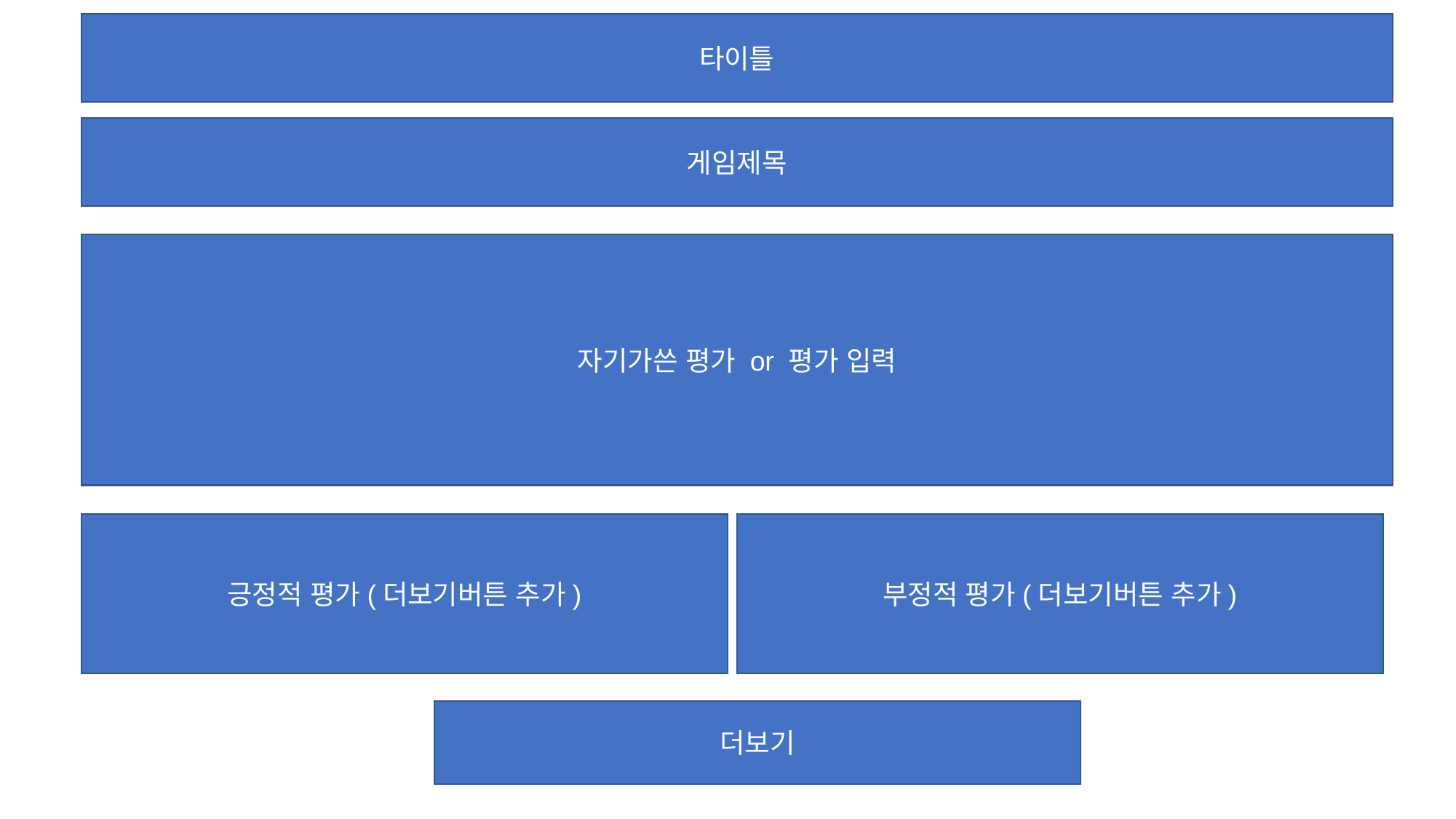

타이틀
게임제목
자기가쓴 평가 or 평가 입력
긍정적 평가(더보기버튼 추가)
부정적 평가(더보기버튼 추가)
더보기